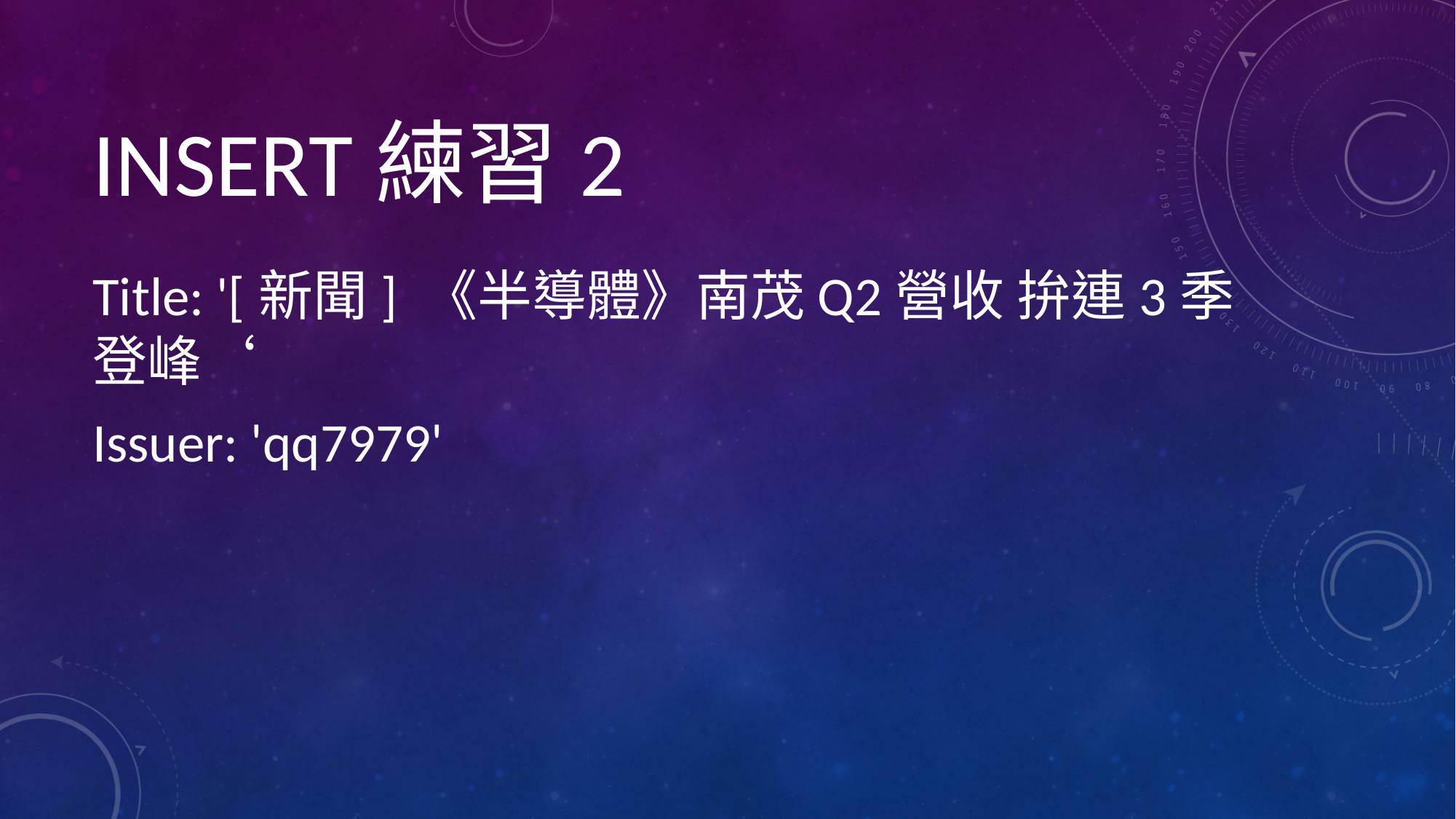

# INSERT練習2
Title: '[新聞] 《半導體》南茂Q2營收 拚連3季登峰‘
Issuer: 'qq7979'